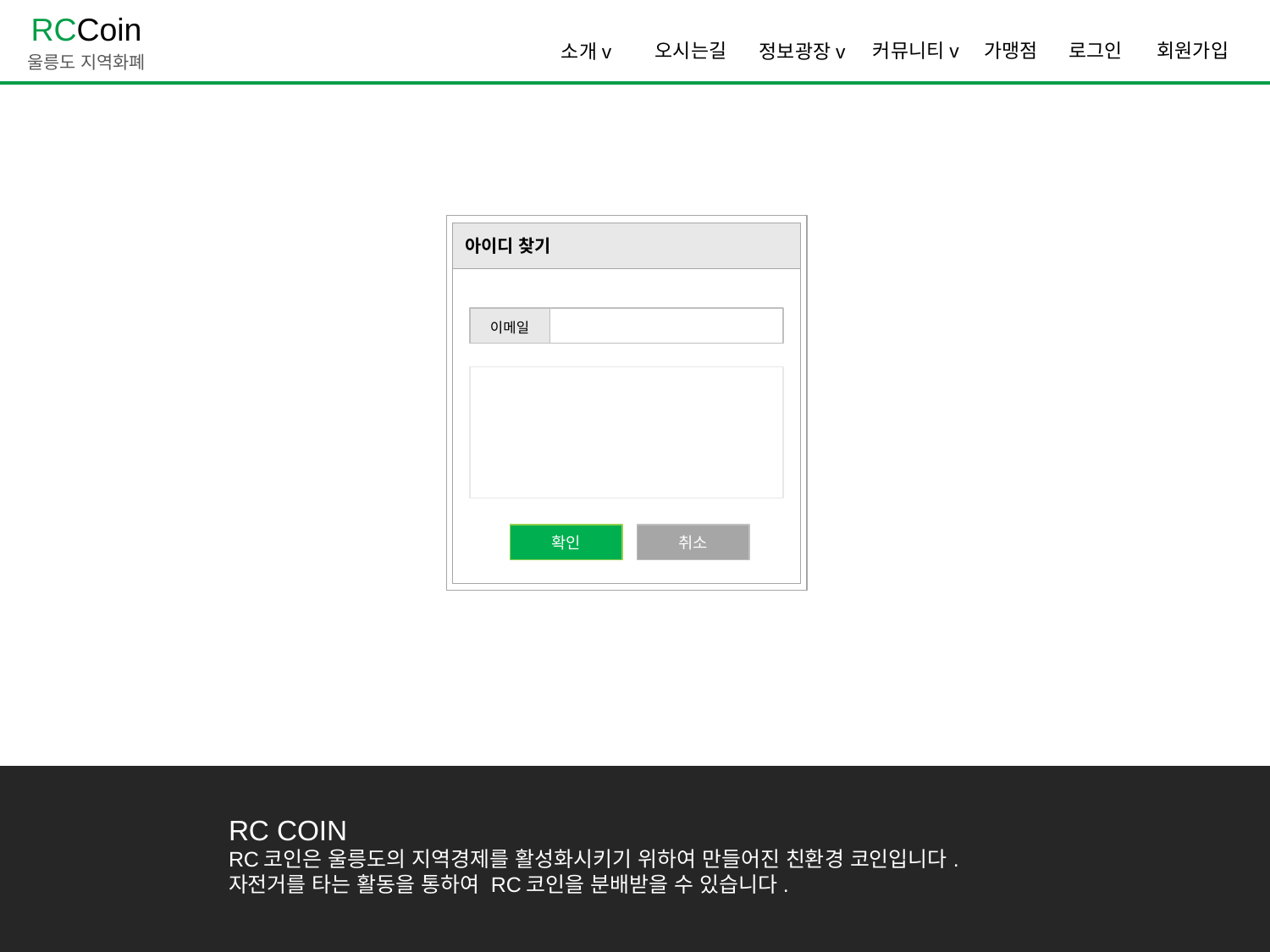

RCCoin
울릉도 지역화폐
오시는길
커뮤니티v
가맹점
로그인
회원가입
정보광장v
소개v

아이디 찾기

이메일

확인
취소

RC COIN
RC코인은 울릉도의 지역경제를 활성화시키기 위하여 만들어진 친환경 코인입니다.
자전거를 타는 활동을 통하여 RC코인을 분배받을 수 있습니다.